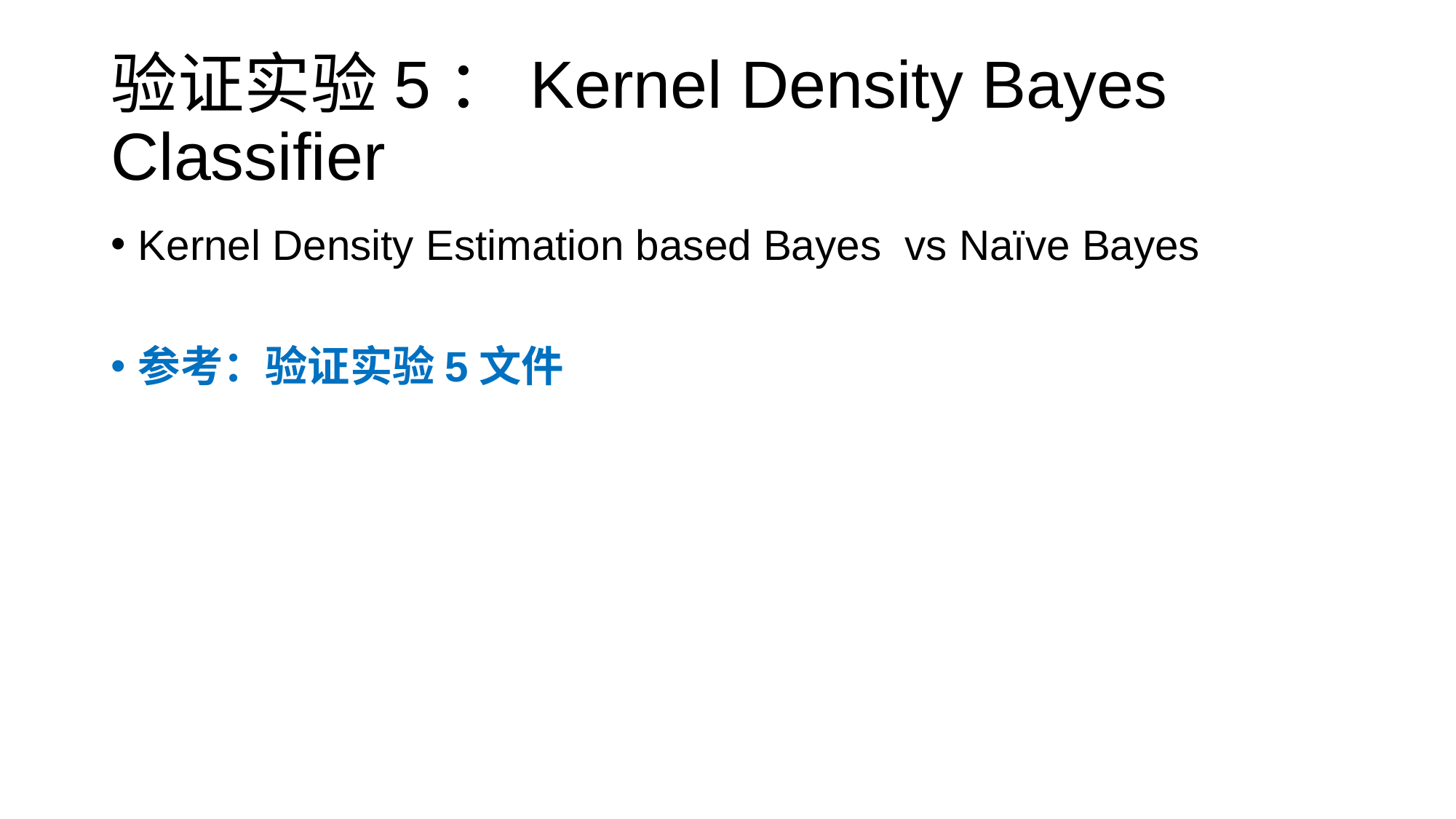

# 验证实验5：Kernel Density Bayes Classifier
Kernel Density Estimation based Bayes  vs Naïve Bayes

参考：验证实验5文件